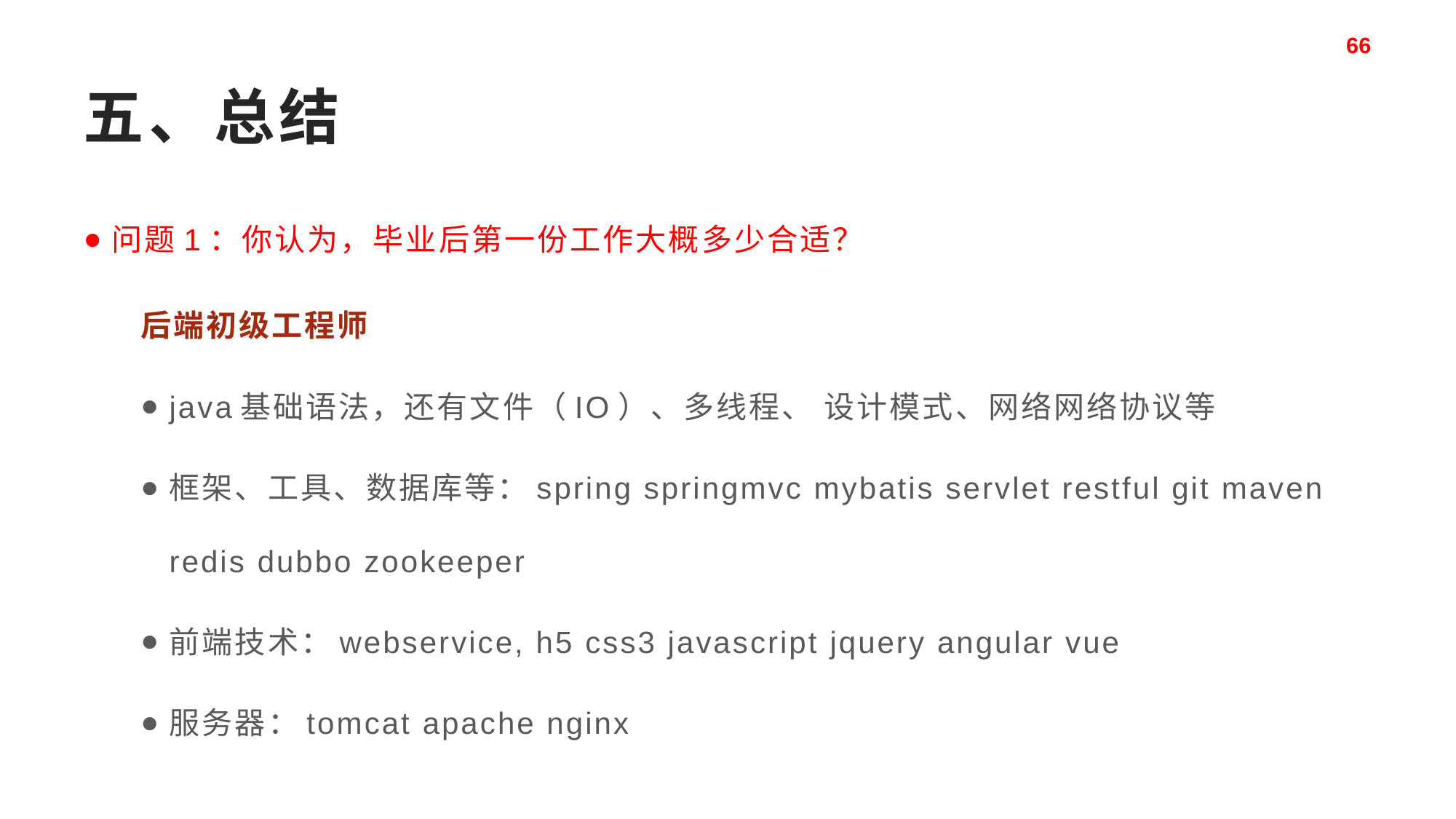

# 五、总结
问题1：你认为，毕业后第一份工作大概多少合适？
后端初级工程师
java基础语法，还有文件（IO）、多线程、 设计模式、网络网络协议等
框架、工具、数据库等：spring springmvc mybatis servlet restful git maven redis dubbo zookeeper
前端技术：webservice, h5 css3 javascript jquery angular vue
服务器：tomcat apache nginx